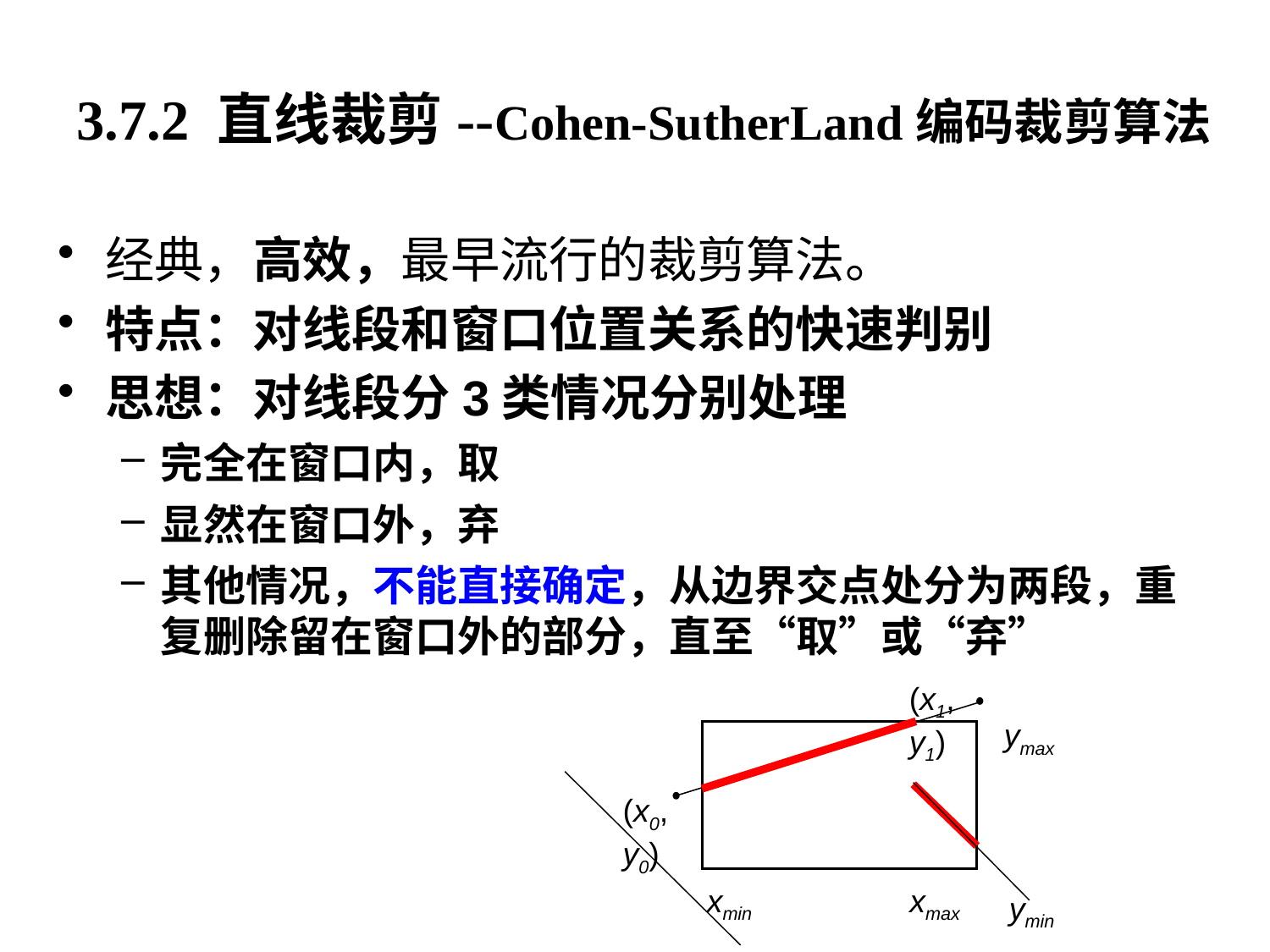

# 3.7.2 直线裁剪--Cohen-SutherLand编码裁剪算法
经典，高效，最早流行的裁剪算法。
特点：对线段和窗口位置关系的快速判别
思想：对线段分3类情况分别处理
完全在窗口内，取
显然在窗口外，弃
其他情况，不能直接确定，从边界交点处分为两段，重复删除留在窗口外的部分，直至“取”或“弃”
(x1, y1)

ymax

 ymin

(x0, y0)

   xmin                               xmax